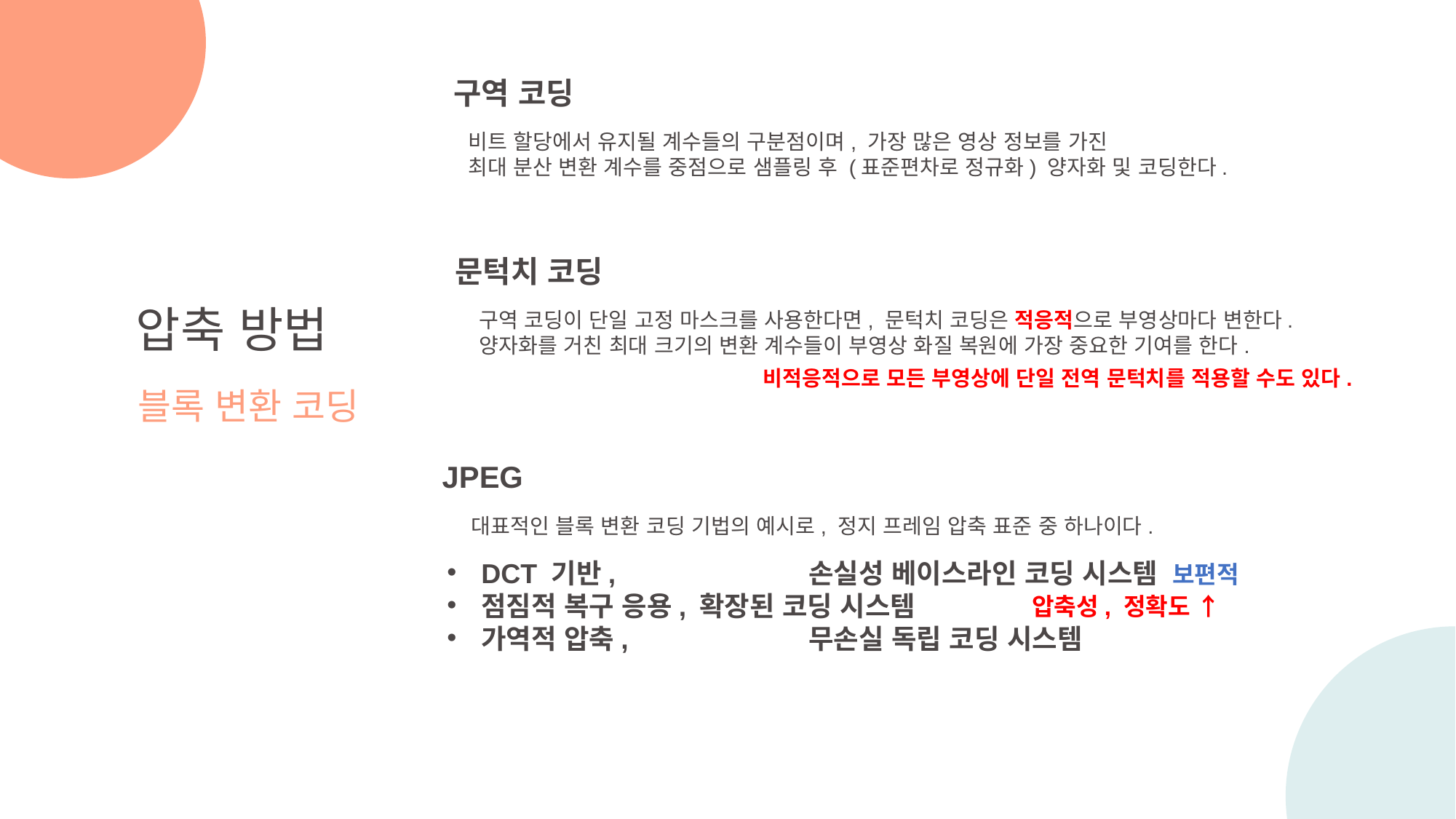

구역 코딩
비트 할당에서 유지될 계수들의 구분점이며, 가장 많은 영상 정보를 가진
최대 분산 변환 계수를 중점으로 샘플링 후 (표준편차로 정규화) 양자화 및 코딩한다.
문턱치 코딩
구역 코딩이 단일 고정 마스크를 사용한다면, 문턱치 코딩은 적응적으로 부영상마다 변한다.
양자화를 거친 최대 크기의 변환 계수들이 부영상 화질 복원에 가장 중요한 기여를 한다.
압축 방법
블록 변환 코딩
비적응적으로 모든 부영상에 단일 전역 문턱치를 적용할 수도 있다.
JPEG
대표적인 블록 변환 코딩 기법의 예시로, 정지 프레임 압축 표준 중 하나이다.
DCT 기반, 		손실성 베이스라인 코딩 시스템
점짐적 복구 응용, 	확장된 코딩 시스템
가역적 압축,		무손실 독립 코딩 시스템
보편적
압축성, 정확도 ↑